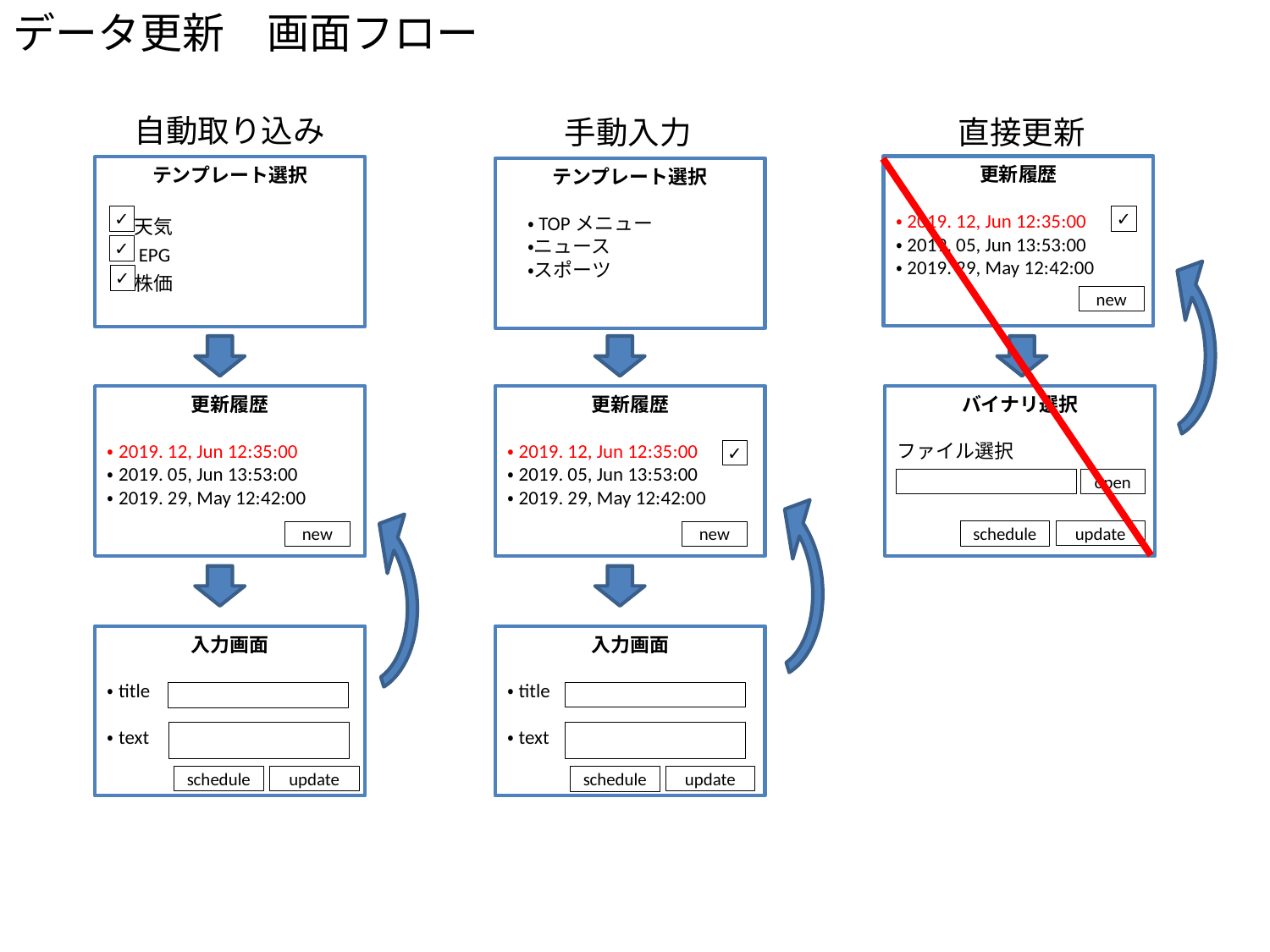

データ更新　画面フロー
自動取り込み
手動入力
直接更新
更新履歴

・2019. 12, Jun 12:35:00
・2019. 05, Jun 13:53:00
・2019. 29, May 12:42:00

テンプレート選択

・天気
・EPG
・株価
テンプレート選択

・TOPメニュー
・ニュース
・スポーツ
✓
✓
✓

✓
new

更新履歴

・2019. 12, Jun 12:35:00
・2019. 05, Jun 13:53:00
・2019. 29, May 12:42:00

更新履歴

・2019. 12, Jun 12:35:00
・2019. 05, Jun 13:53:00
・2019. 29, May 12:42:00

バイナリ選択

ファイル選択
✓

open

update
schedule
new
new

入力画面

・title

・text
入力画面

・title

・text

update
update
schedule
schedule